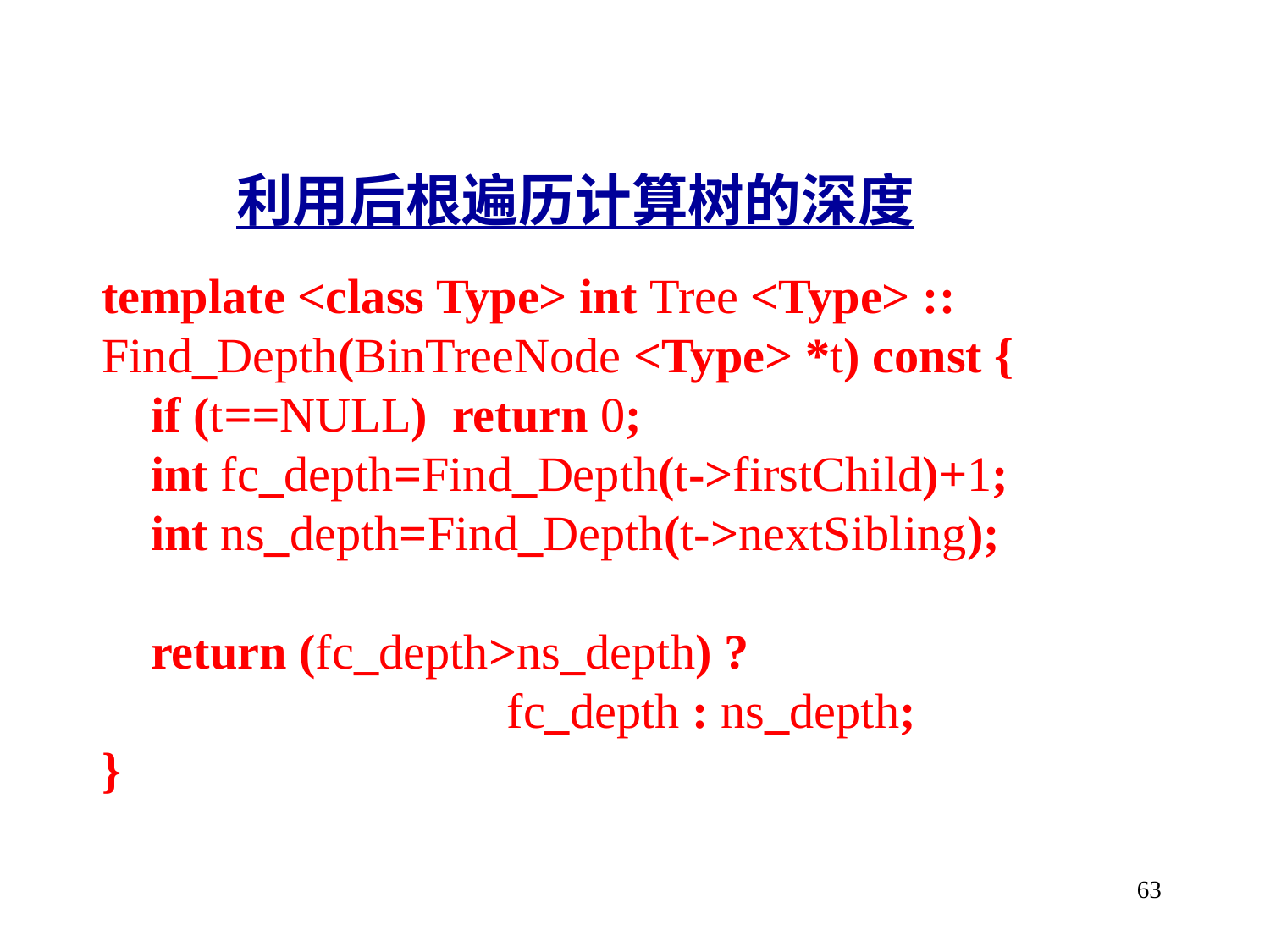

利用后根遍历计算树的深度
template <class Type> int Tree <Type> ::
Find_Depth(BinTreeNode <Type> *t) const {
    if (t==NULL)  return 0;
    int fc_depth=Find_Depth(t->firstChild)+1;
    int ns_depth=Find_Depth(t->nextSibling);
    return (fc_depth>ns_depth) ?
                                 fc_depth : ns_depth;
}
63